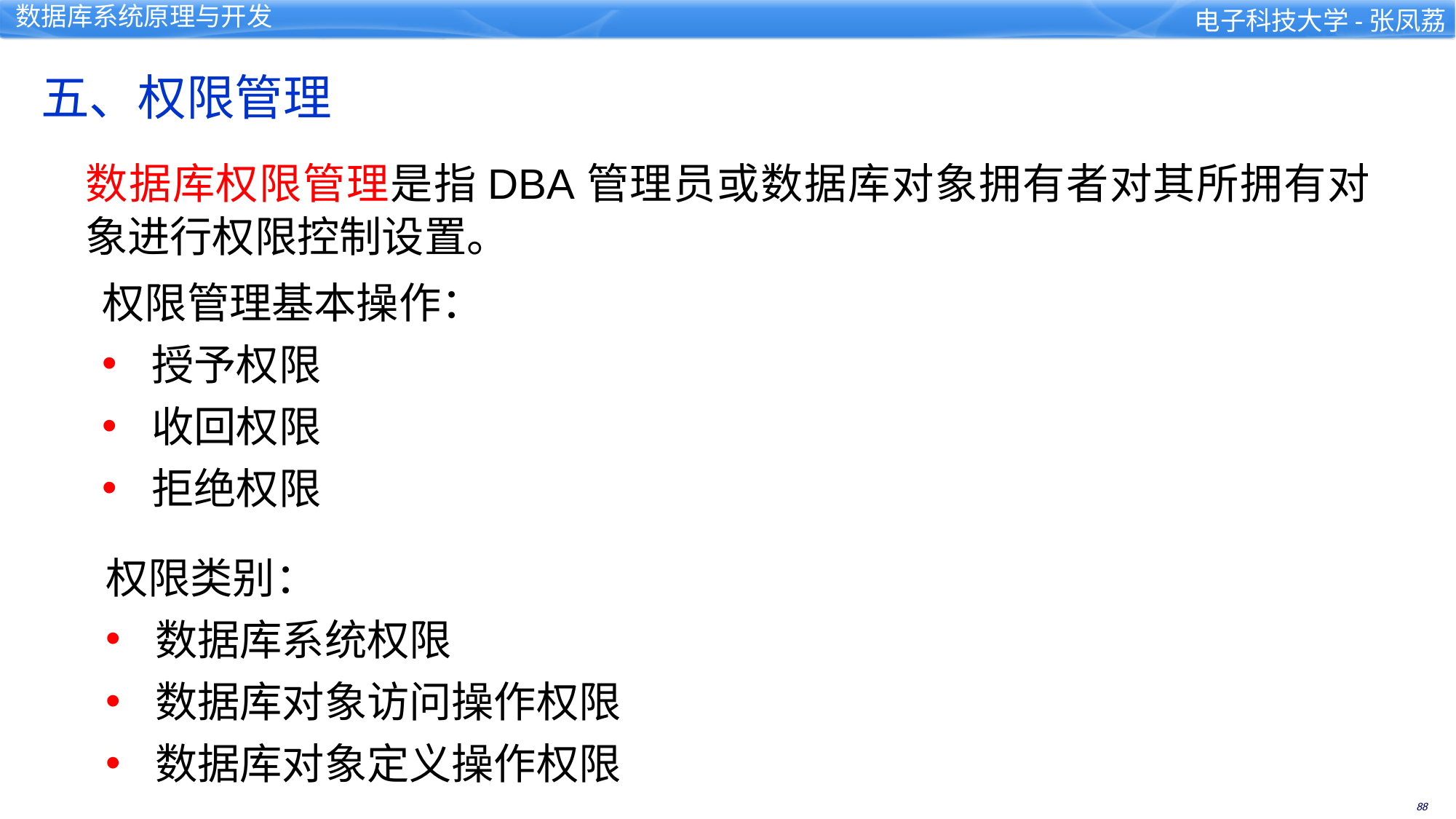

五、权限管理
数据库权限管理是指DBA管理员或数据库对象拥有者对其所拥有对象进行权限控制设置。
权限管理基本操作：
授予权限
收回权限
拒绝权限
权限类别：
数据库系统权限
数据库对象访问操作权限
数据库对象定义操作权限